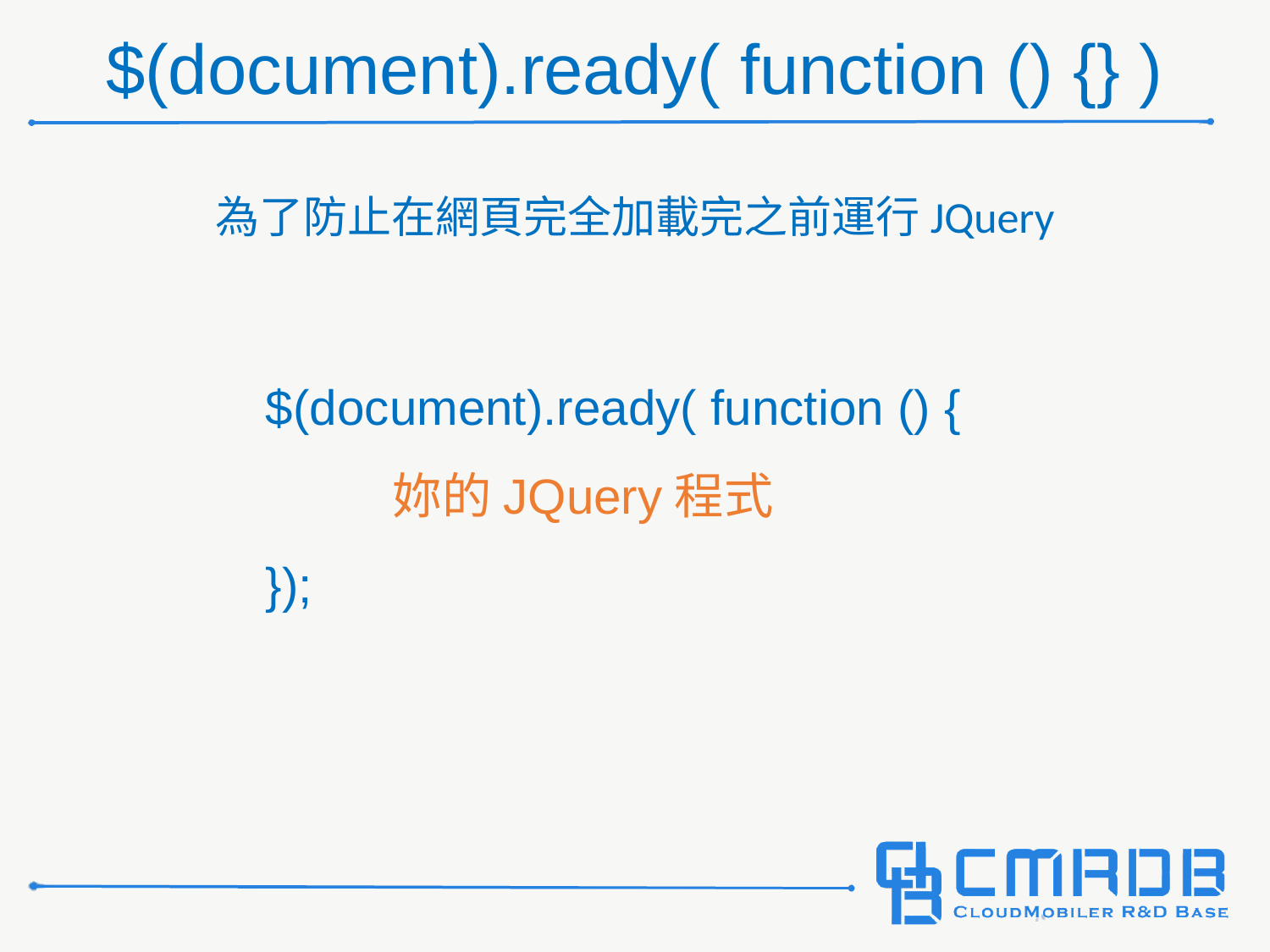

# $(document).ready( function () {} )
為了防止在網頁完全加載完之前運行JQuery
$(document).ready( function () {
	妳的JQuery程式
});
8